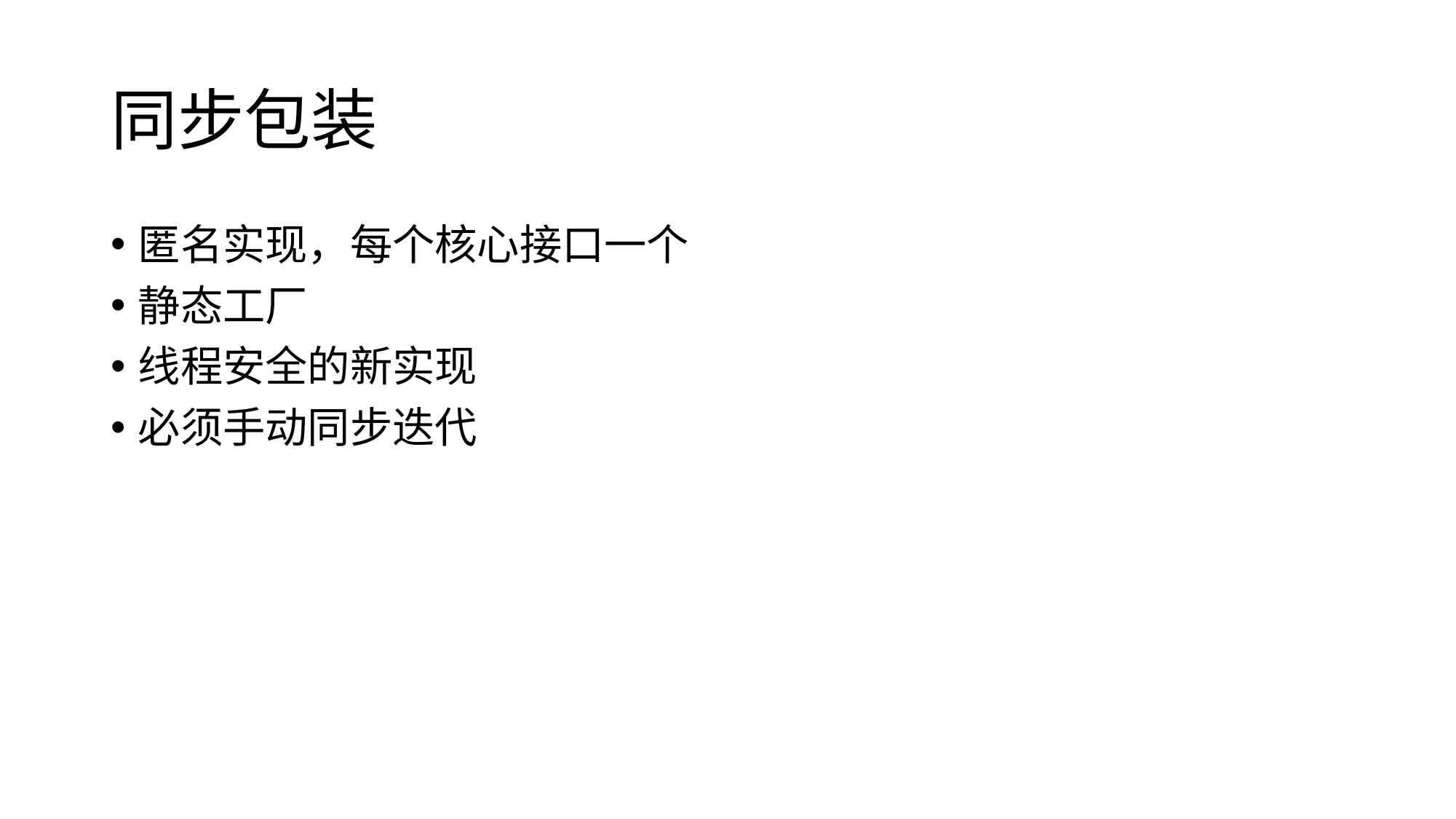

# 同步包装
匿名实现，每个核心接口一个
静态工厂
线程安全的新实现
必须手动同步迭代